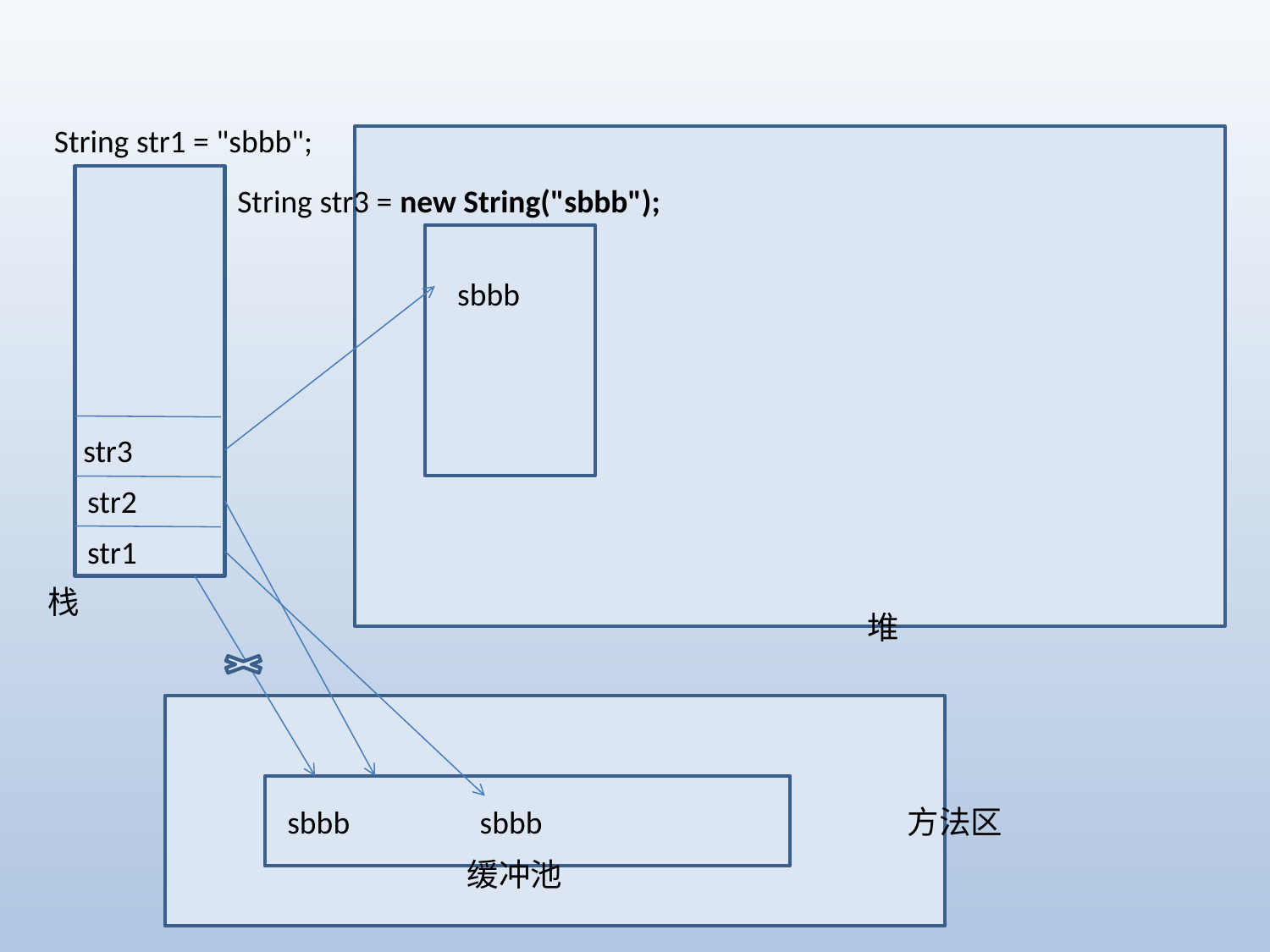

String str1 = "sbbb";

String str3 = new String("sbbb");

sbbb
str3
str2
str1
栈
堆

sbbb
sbbb
方法区
缓冲池